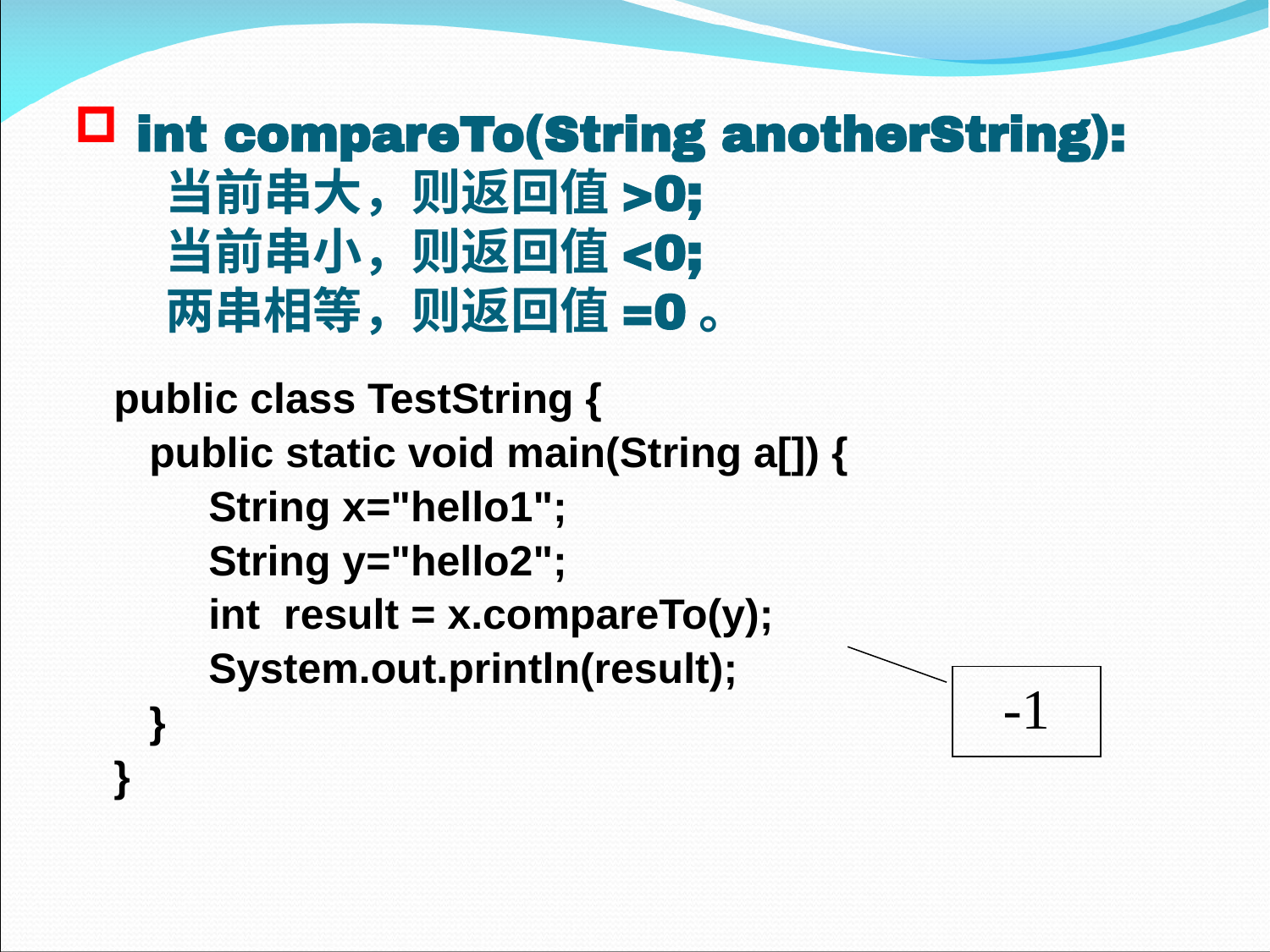

# int compareTo(String anotherString): 当前串大，则返回值>0; 当前串小，则返回值<0; 两串相等，则返回值=0。
public class TestString {
   public static void main(String a[]) {
        String x="hello1";
        String y="hello2";
        int  result = x.compareTo(y);
        System.out.println(result);
   }
}
-1